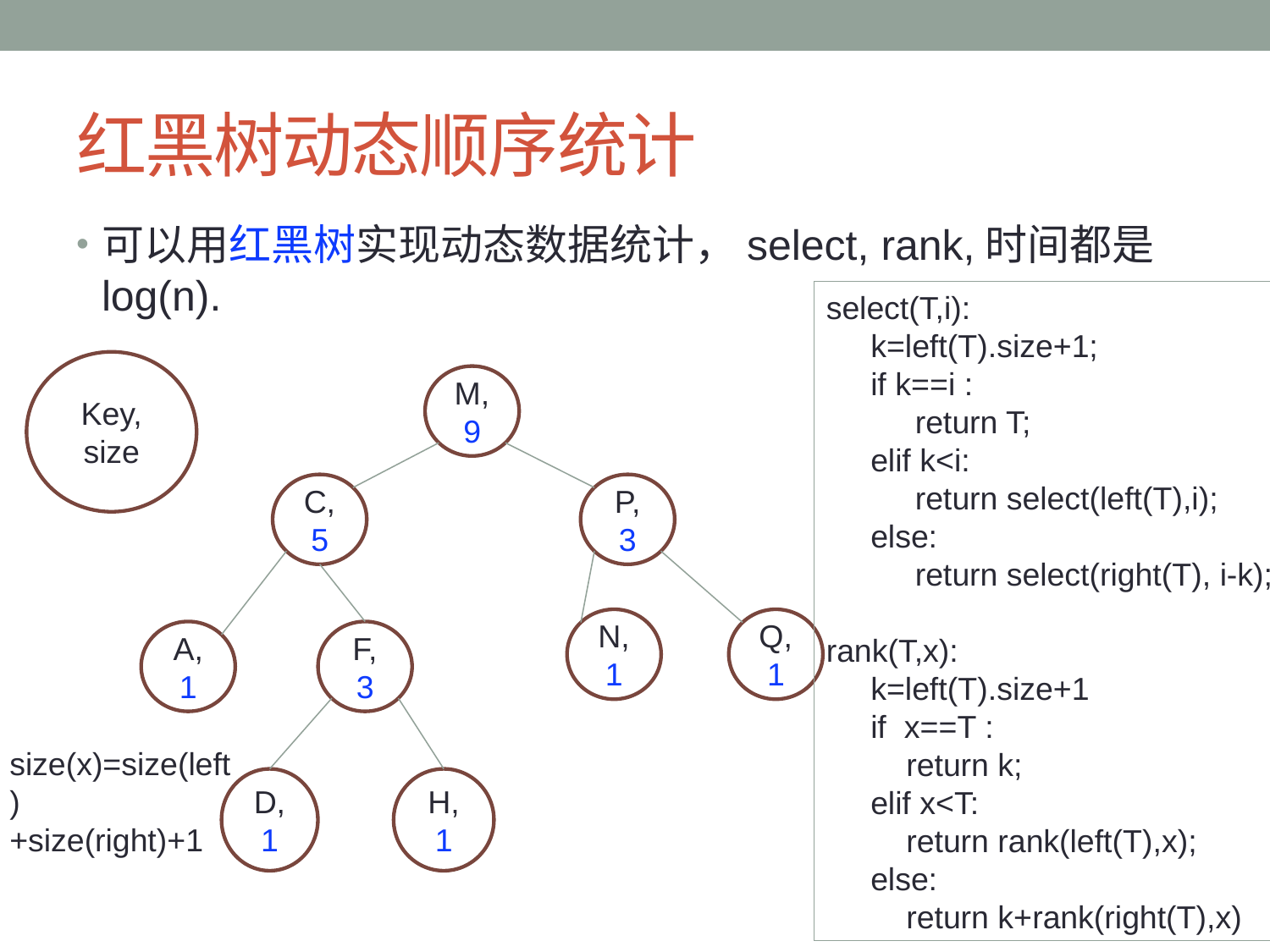

# 红黑树动态顺序统计
可以用红黑树实现动态数据统计，select, rank,时间都是log(n).

select(T,i):
     k=left(T).size+1;
     if k==i :
          return T;
     elif k<i:
          return select(left(T),i);
     else:
          return select(right(T), i-k);

rank(T,x):
     k=left(T).size+1
     if  x==T :
         return k;
     elif x<T:
         return rank(left(T),x);
     else:
         return k+rank(right(T),x)
Key, size
M,9
C,5
P,3
N,1
Q,1
A,1
F,3
size(x)=size(left)
+size(right)+1
D,1
H,1